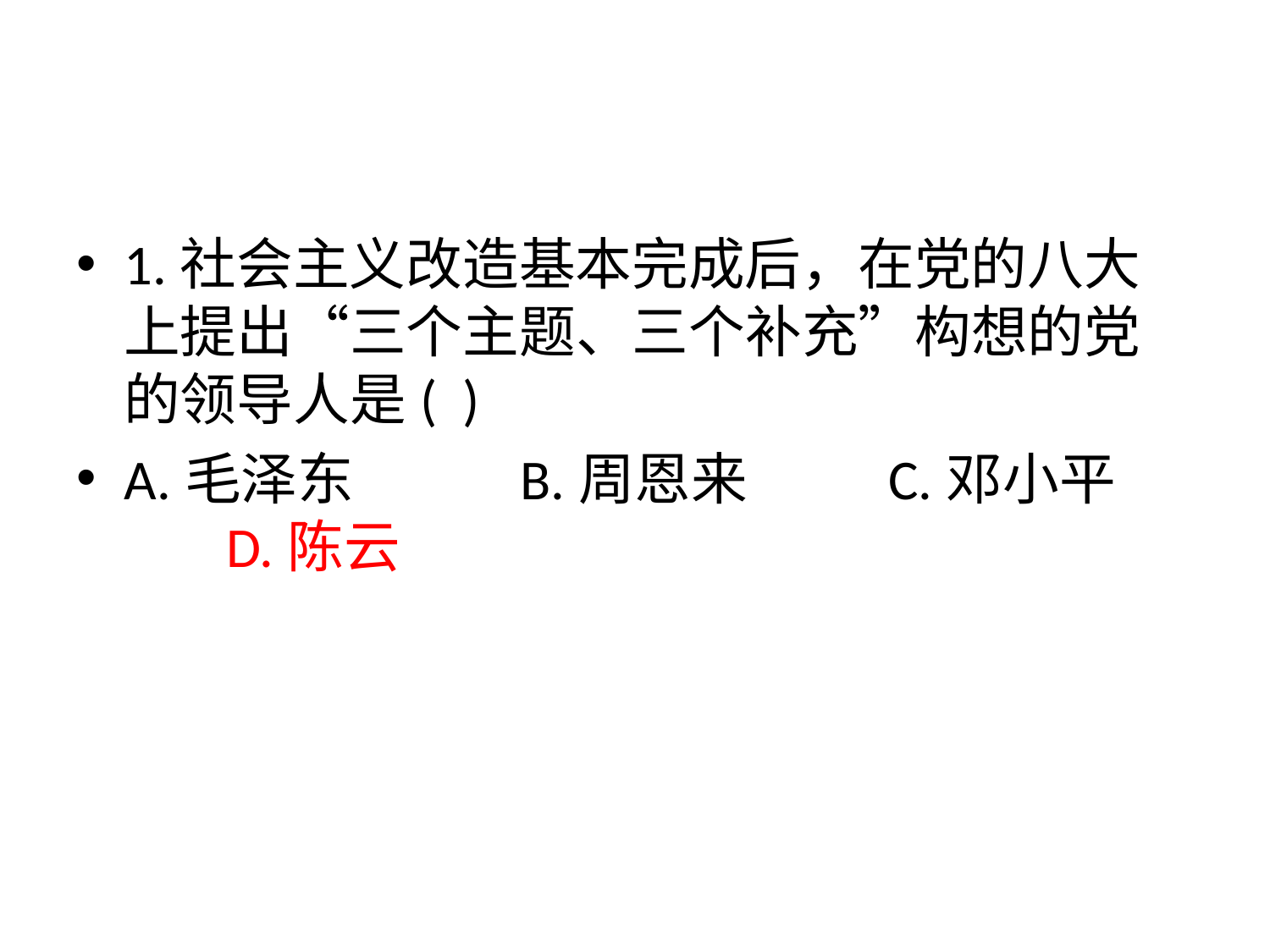

#
1.社会主义改造基本完成后，在党的八大上提出“三个主题、三个补充”构想的党的领导人是(  )
A.毛泽东            B.周恩来          C.邓小平              D.陈云